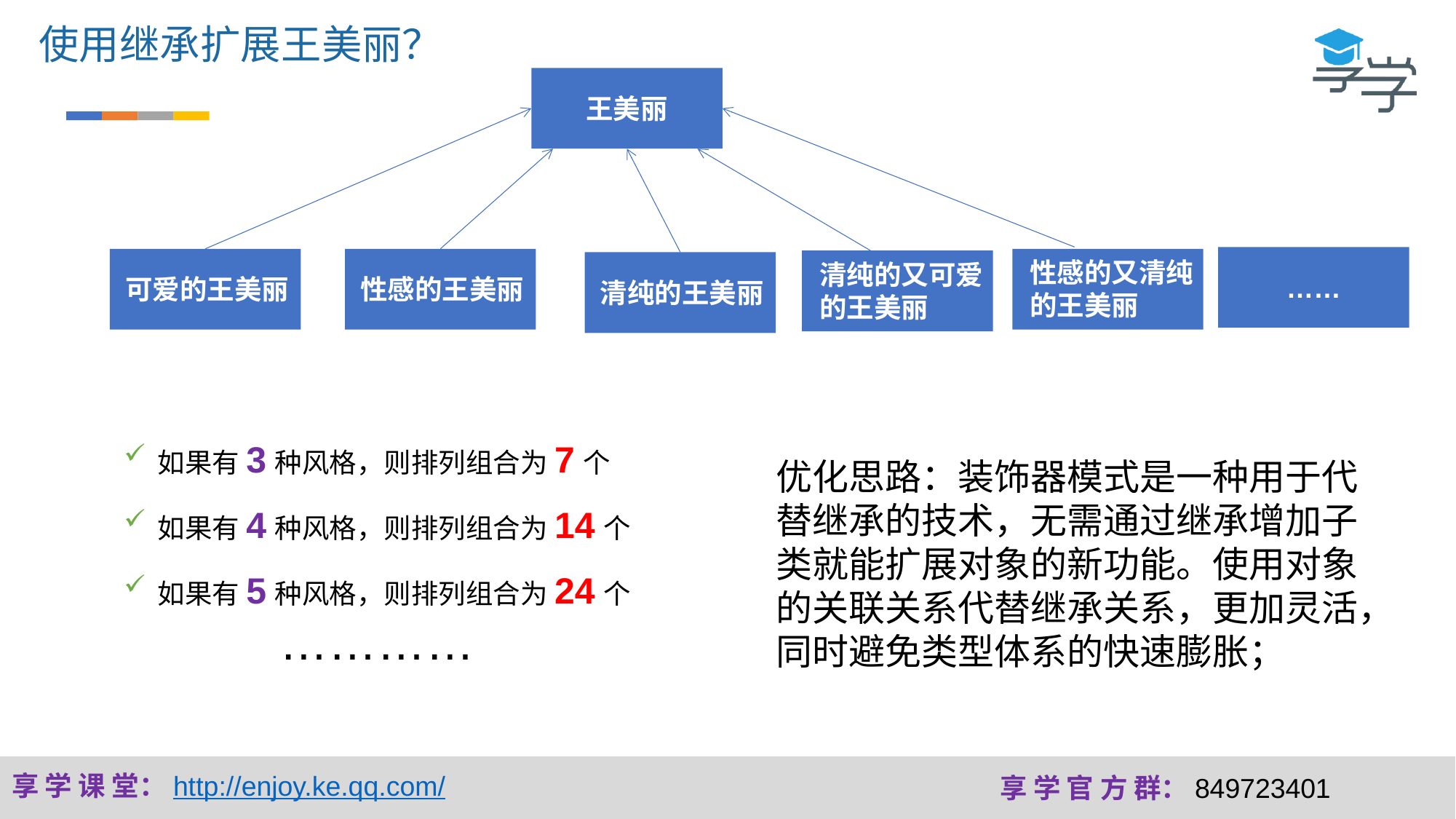

使用继承扩展王美丽？

王美丽

……

性感的又清纯
的王美丽

清纯的又可爱
的王美丽

可爱的王美丽
性感的王美丽
清纯的王美丽
如果有3种风格，则排列组合为7个
如果有4种风格，则排列组合为14个
如果有5种风格，则排列组合为24个
…………
优化思路：装饰器模式是一种用于代替继承的技术，无需通过继承增加子类就能扩展对象的新功能。使用对象的关联关系代替继承关系，更加灵活，同时避免类型体系的快速膨胀；